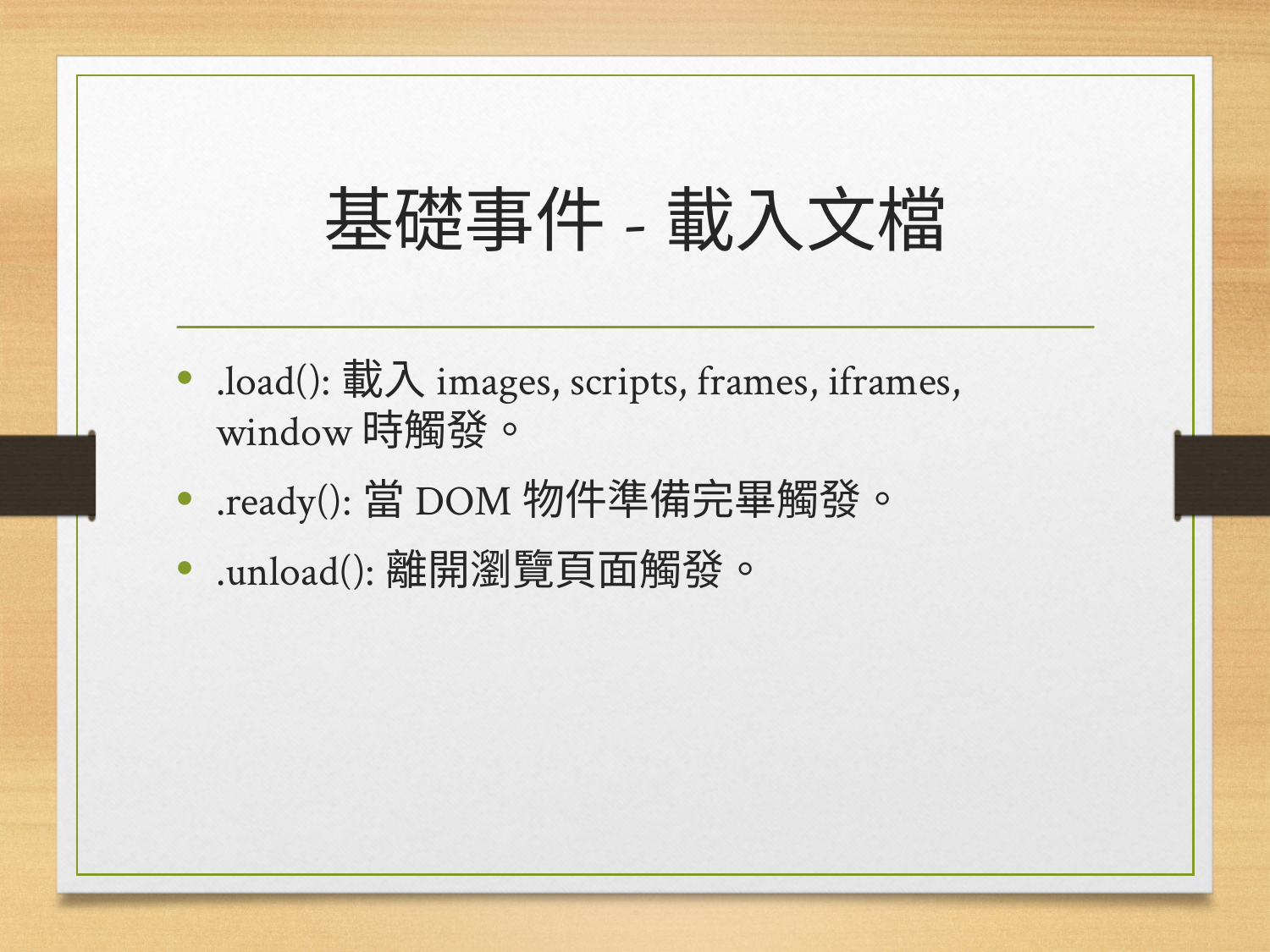

# 基礎事件-載入文檔
.load():載入images, scripts, frames, iframes, window時觸發。
.ready():當DOM物件準備完畢觸發。
.unload():離開瀏覽頁面觸發。